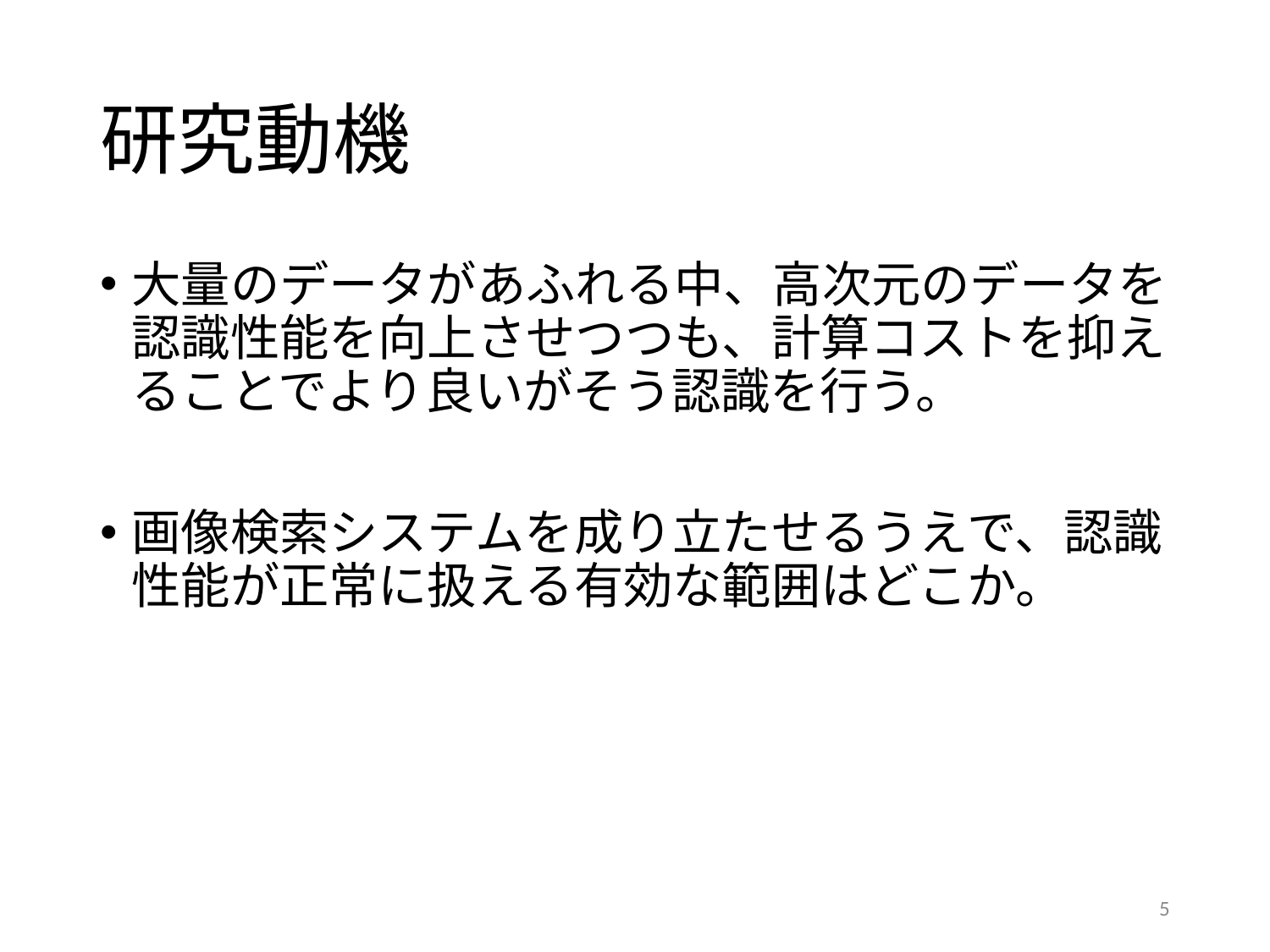

# 研究動機
大量のデータがあふれる中、高次元のデータを認識性能を向上させつつも、計算コストを抑えることでより良いがそう認識を行う。

画像検索システムを成り立たせるうえで、認識性能が正常に扱える有効な範囲はどこか。

5